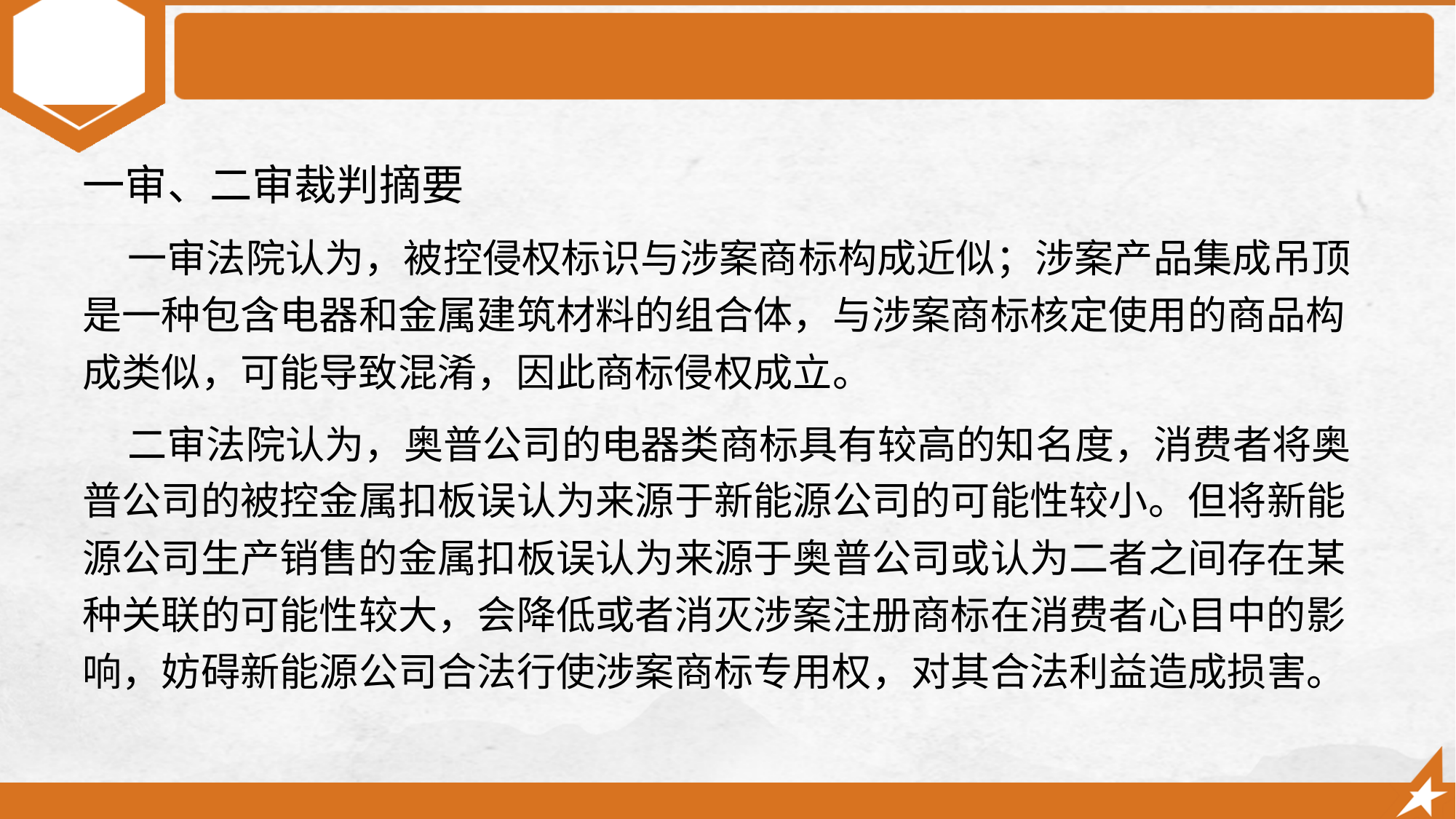

一审、二审裁判摘要
    一审法院认为，被控侵权标识与涉案商标构成近似；涉案产品集成吊顶是一种包含电器和金属建筑材料的组合体，与涉案商标核定使用的商品构成类似，可能导致混淆，因此商标侵权成立。
    二审法院认为，奥普公司的电器类商标具有较高的知名度，消费者将奥普公司的被控金属扣板误认为来源于新能源公司的可能性较小。但将新能源公司生产销售的金属扣板误认为来源于奥普公司或认为二者之间存在某种关联的可能性较大，会降低或者消灭涉案注册商标在消费者心目中的影响，妨碍新能源公司合法行使涉案商标专用权，对其合法利益造成损害。